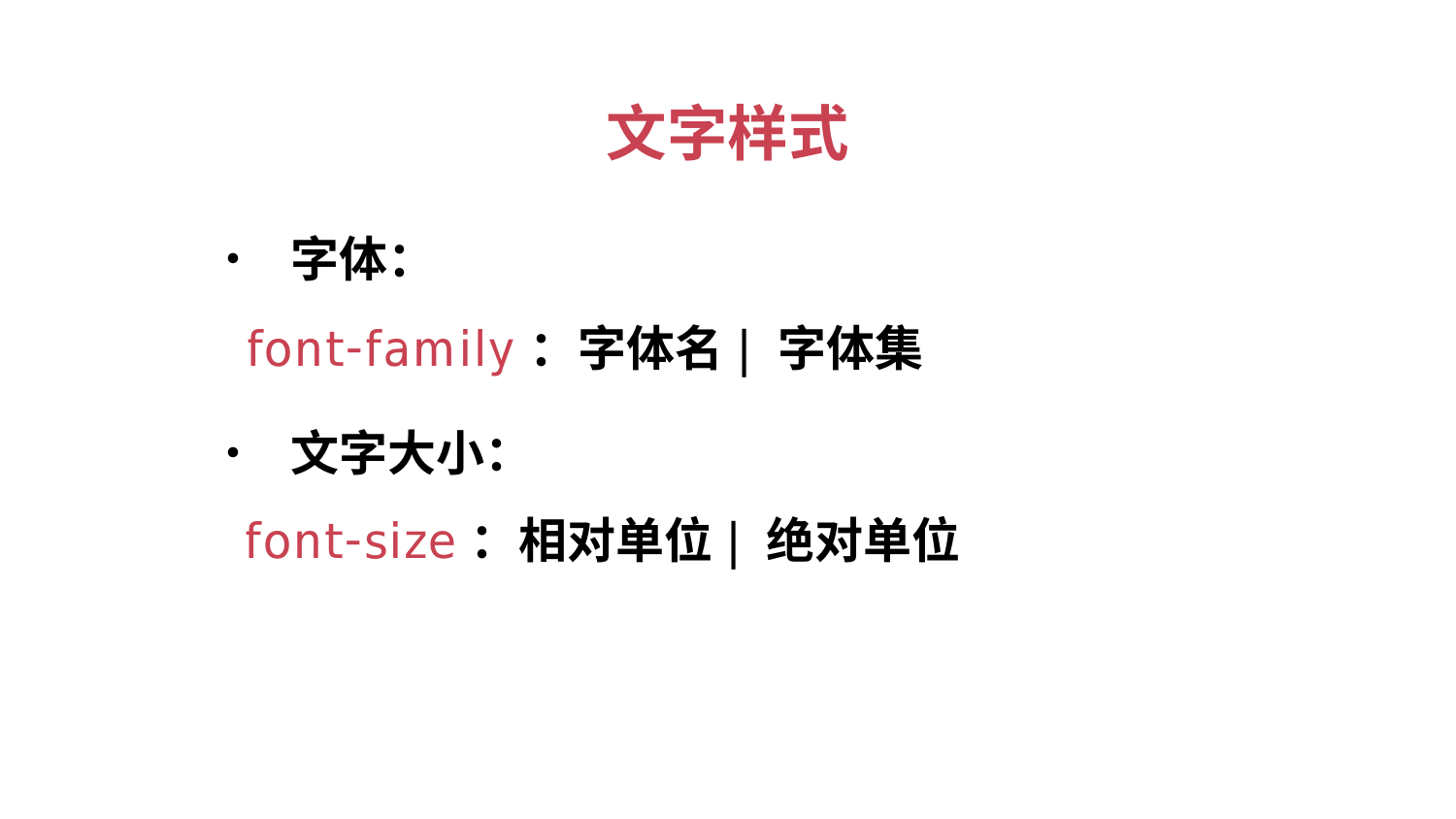

文字样式
•  字体：
font-family：字体名|字体集
•  文字大小：
font-size：相对单位|绝对单位